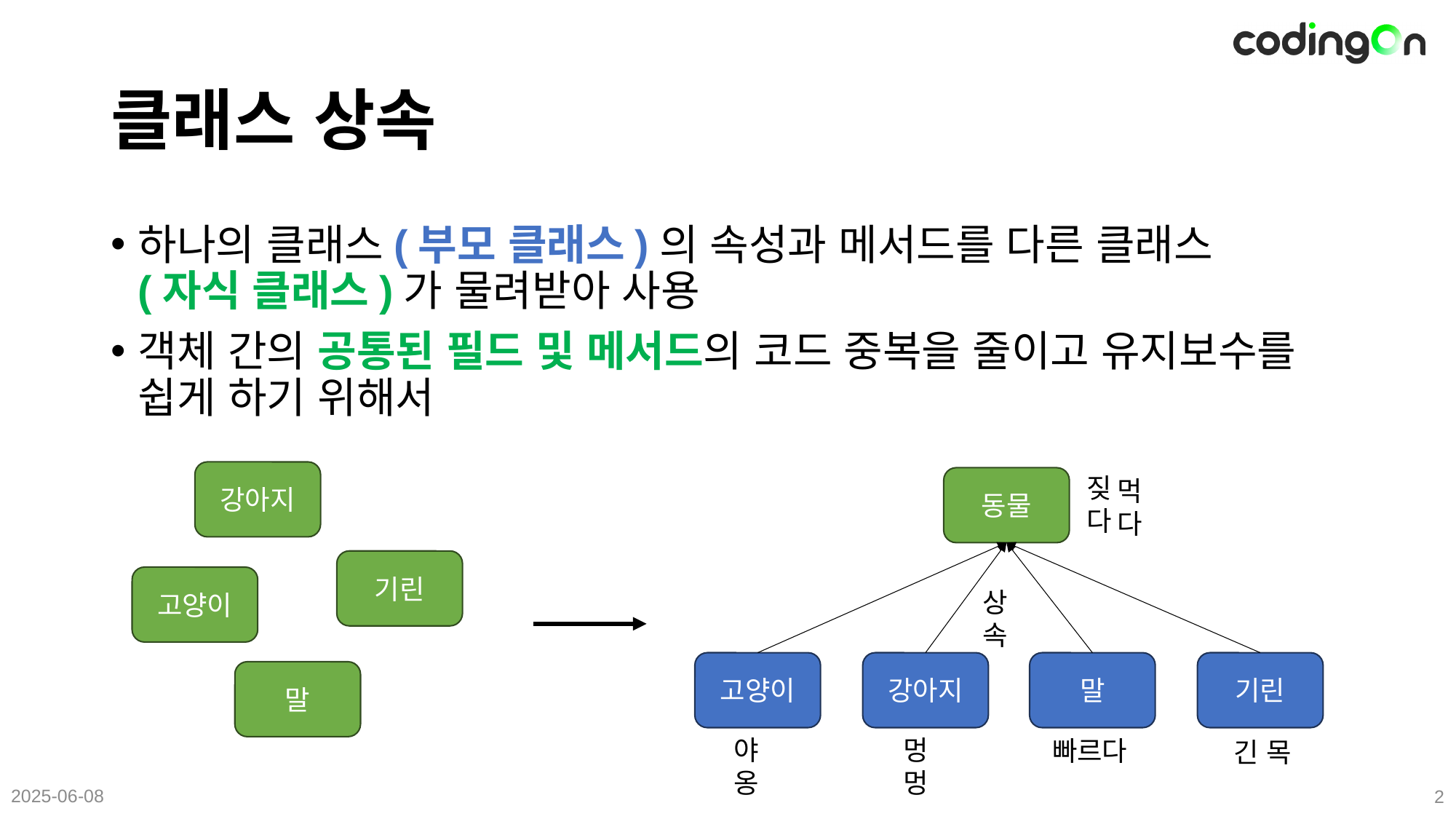

# 클래스 상속
하나의 클래스(부모 클래스)의 속성과 메서드를 다른 클래스
(자식 클래스)가 물려받아 사용
객체 간의 공통된 필드 및 메서드의 코드 중복을 줄이고 유지보수를 쉽게 하기 위해서
강아지
짖다
동물
먹다
기린
고양이
상속
고양이
강아지
기린
말
말
야옹
멍멍
빠르다
긴 목
2025-06-08
2